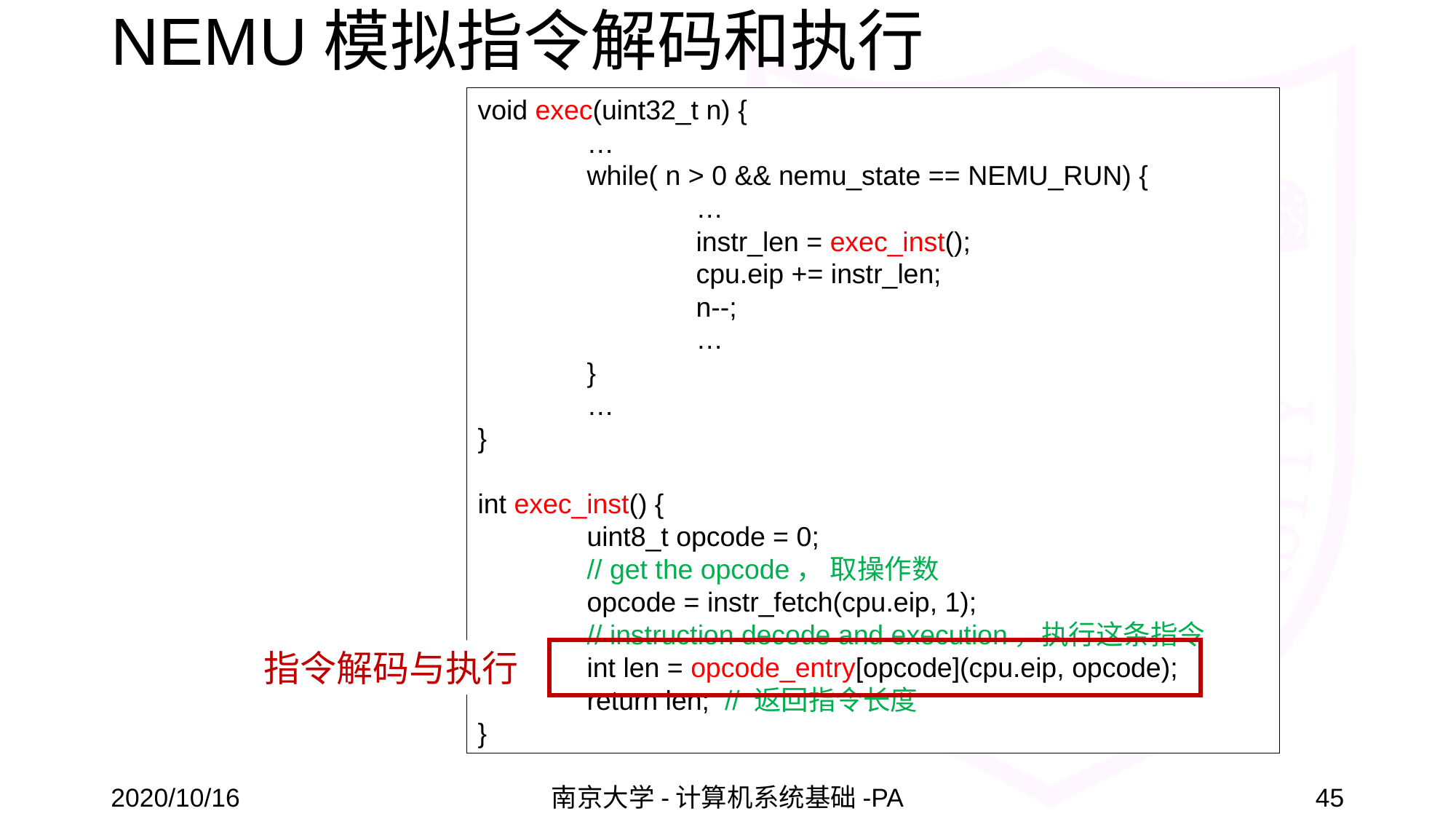

# NEMU模拟指令解码和执行
void exec(uint32_t n) {
	…
	while( n > 0 && nemu_state == NEMU_RUN) {
		…
		instr_len = exec_inst();
		cpu.eip += instr_len;
		n--;
		…
	}
	…
}

int exec_inst() {
	uint8_t opcode = 0;
	// get the opcode， 取操作数
	opcode = instr_fetch(cpu.eip, 1);
	// instruction decode and execution，执行这条指令
	int len = opcode_entry[opcode](cpu.eip, opcode);
	return len;  // 返回指令长度
}

指令解码与执行
2020/10/16
南京大学-计算机系统基础-PA
45